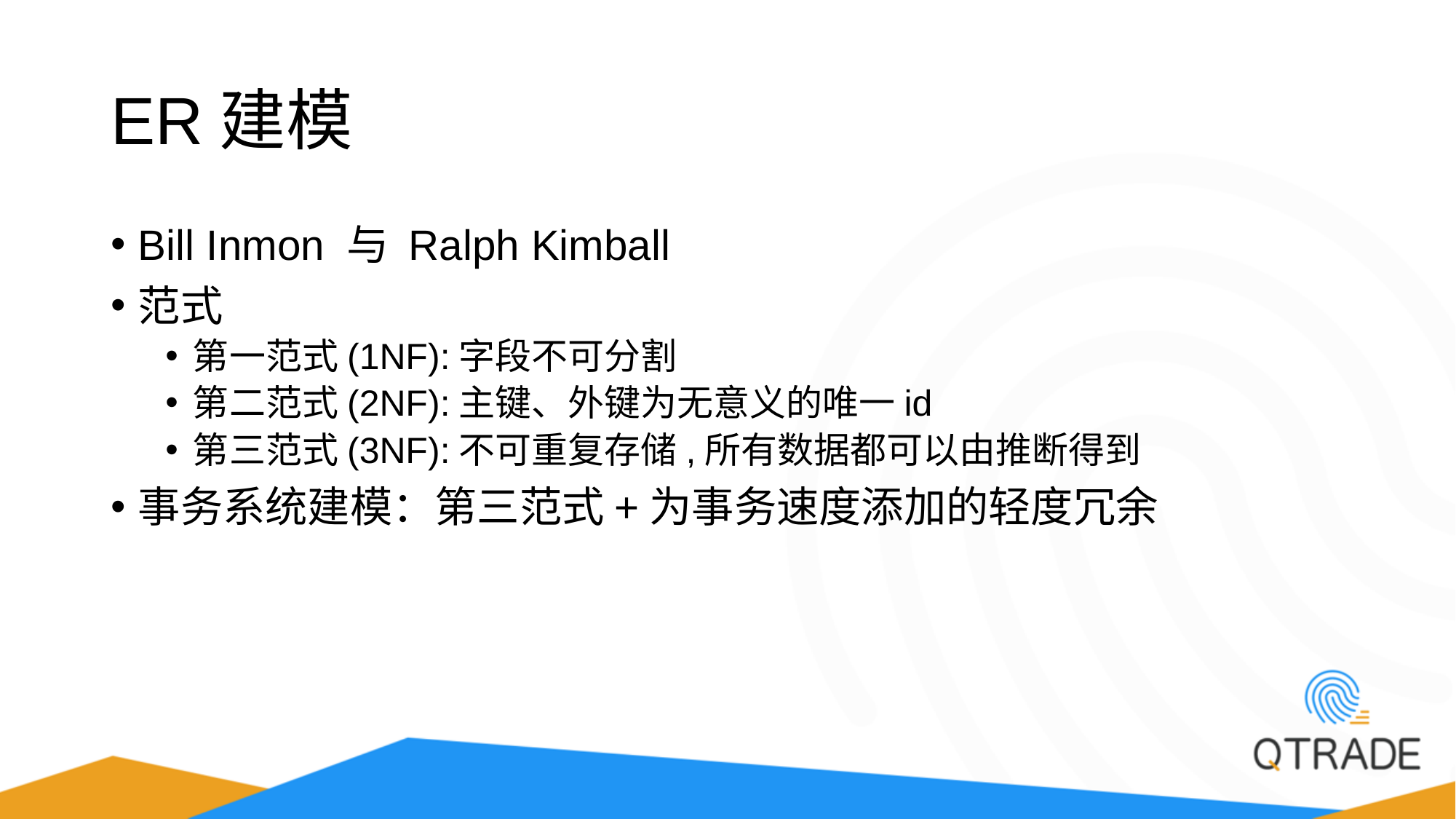

# ER建模
Bill Inmon 与 Ralph Kimball
范式
第一范式(1NF):字段不可分割
第二范式(2NF):主键、外键为无意义的唯一id
第三范式(3NF):不可重复存储,所有数据都可以由推断得到
事务系统建模：第三范式+为事务速度添加的轻度冗余